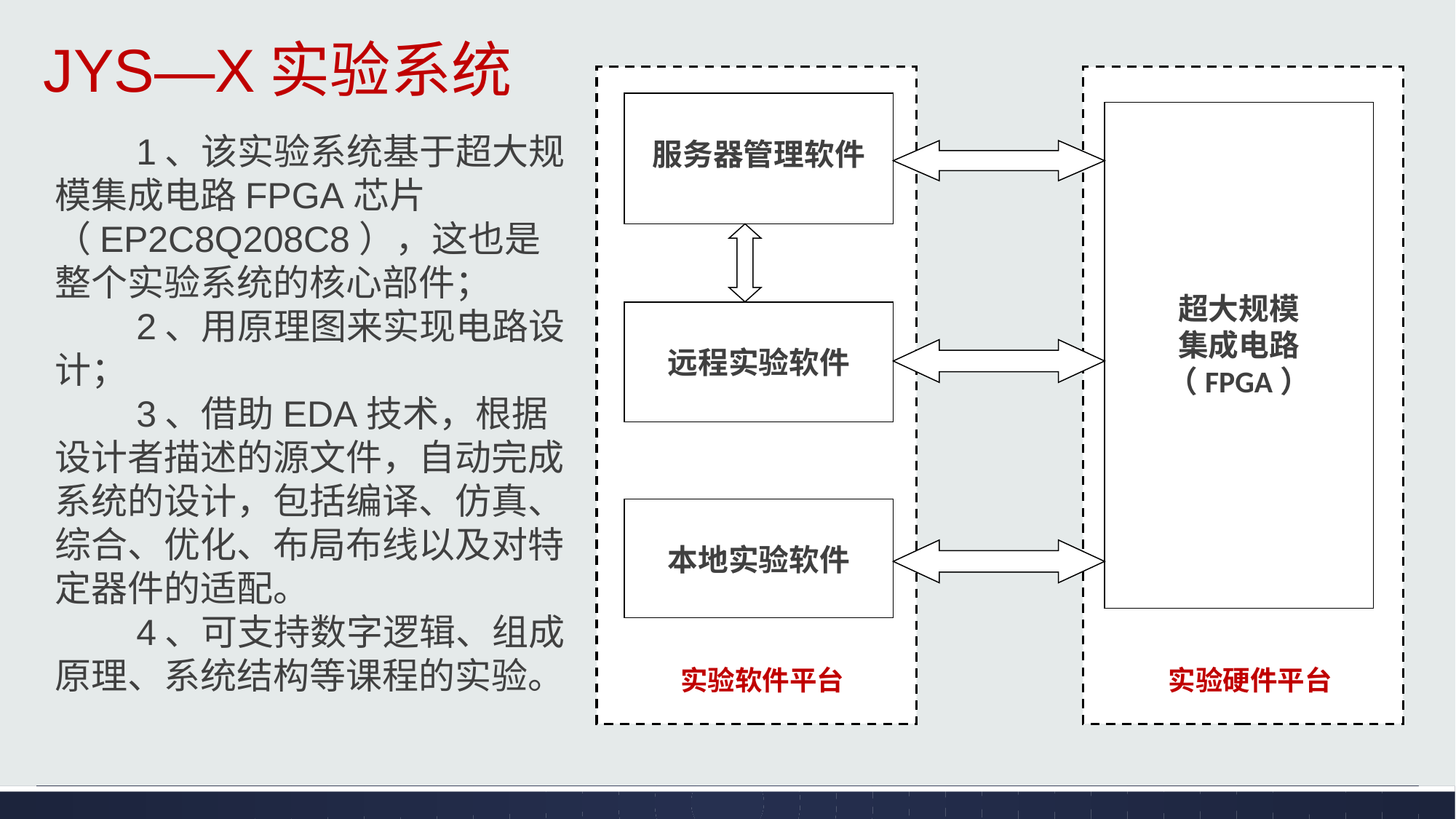

# JYS—X实验系统

服务器管理软件

超大规模
集成电路
（FPGA）

远程实验软件

本地实验软件

实验软件平台
实验硬件平台
        1、该实验系统基于超大规模集成电路FPGA芯片（EP2C8Q208C8），这也是整个实验系统的核心部件；
        2、用原理图来实现电路设计；
        3、借助EDA技术，根据设计者描述的源文件，自动完成系统的设计，包括编译、仿真、综合、优化、布局布线以及对特定器件的适配。
        4、可支持数字逻辑、组成原理、系统结构等课程的实验。